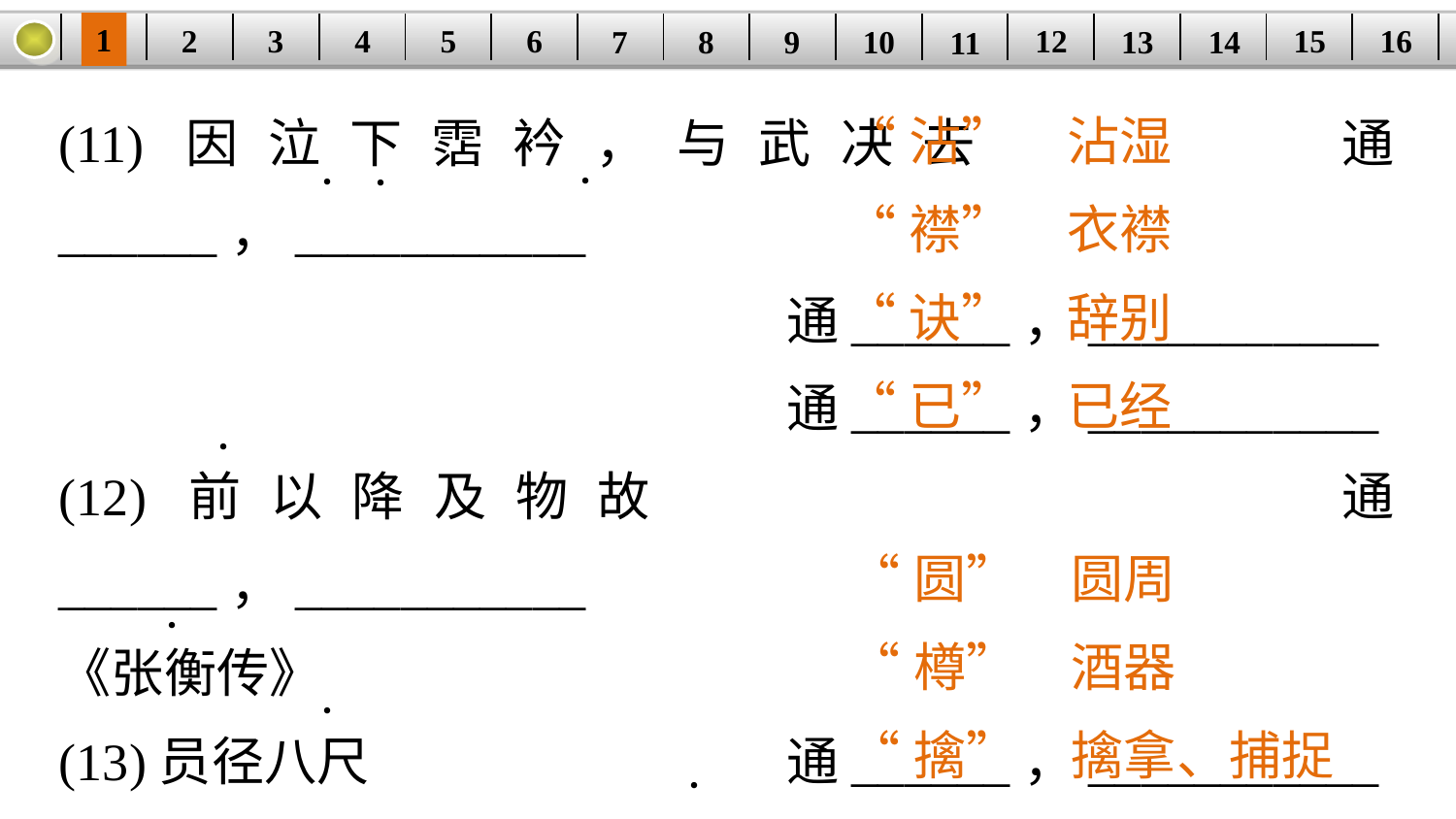

1
2
3
4
16
|  |  |  |  |  |  |  |  |  |  |  |  |  |  |  |  |
| --- | --- | --- | --- | --- | --- | --- | --- | --- | --- | --- | --- | --- | --- | --- | --- |
5
6
15
12
7
8
14
9
10
13
11

“沾”　沾湿
“襟”　衣襟
“诀”　辞别
“已”　已经
(11)因泣下霑衿，与武决去　　	通______，___________
					通______，___________
					通______，___________
(12)前以降及物故　　　　　　	通______，___________
《张衡传》
(13)员径八尺　　　　　　　 	通______，___________
(14)形似酒尊　　　　　　　	通______，___________
(15)阴知奸党名姓，一时收禽　 通______，___________
·
·
·
·
“圆”　圆周
“樽”　酒器
“擒”　擒拿、捕捉
·
·
·